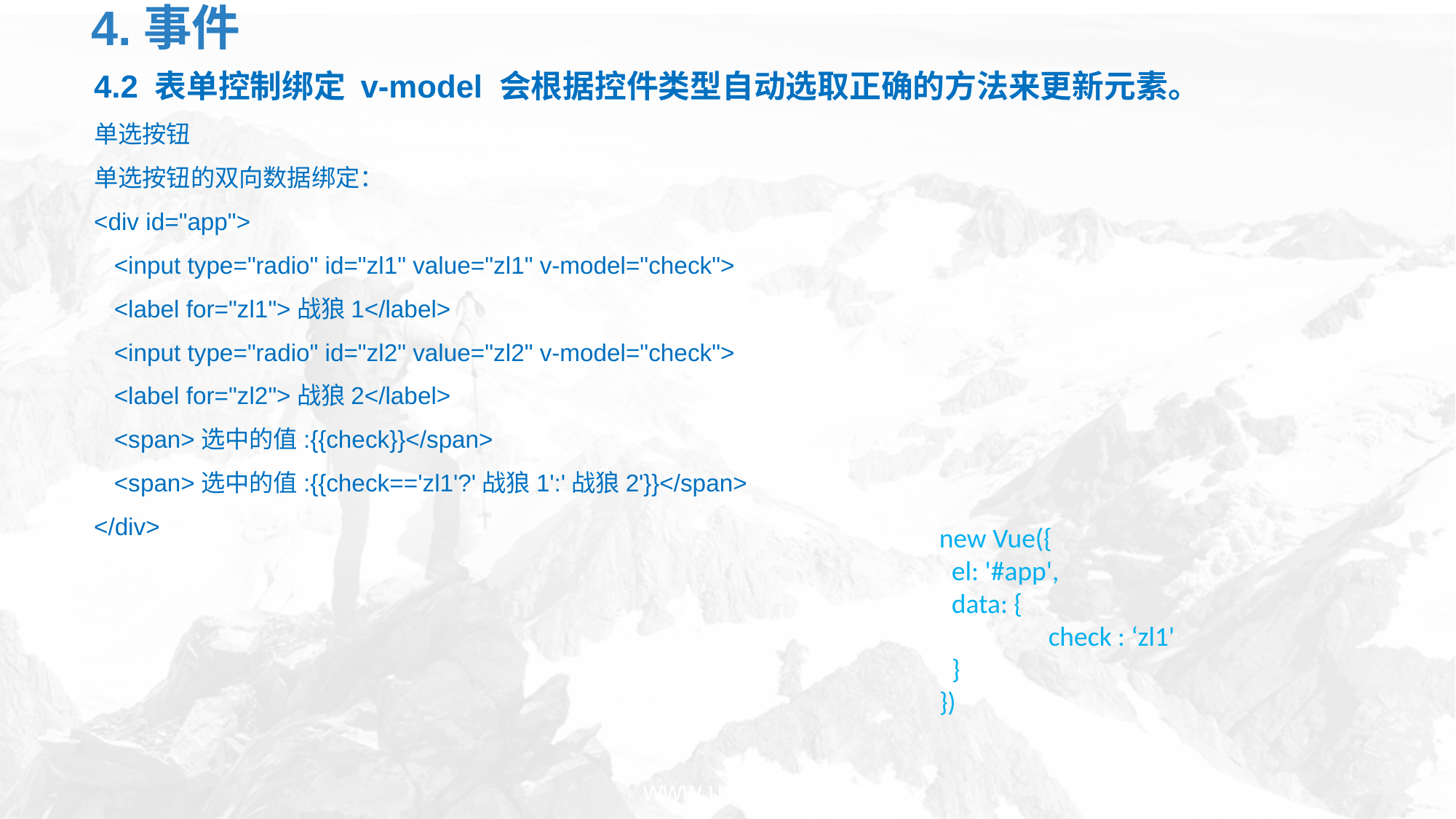

# 4.事件
4.2 表单控制绑定 v-model 会根据控件类型自动选取正确的方法来更新元素。
单选按钮
单选按钮的双向数据绑定：
<div id="app">
   <input type="radio" id="zl1" value="zl1" v-model="check">
   <label for="zl1">战狼1</label>
   <input type="radio" id="zl2" value="zl2" v-model="check">
   <label for="zl2">战狼2</label>
   <span>选中的值:{{check}}</span>
   <span>选中的值:{{check=='zl1'?'战狼1':'战狼2'}}</span>
</div>
new Vue({
  el: '#app',
  data: {
	check : ‘zl1'
  }
})
www.usian.cn